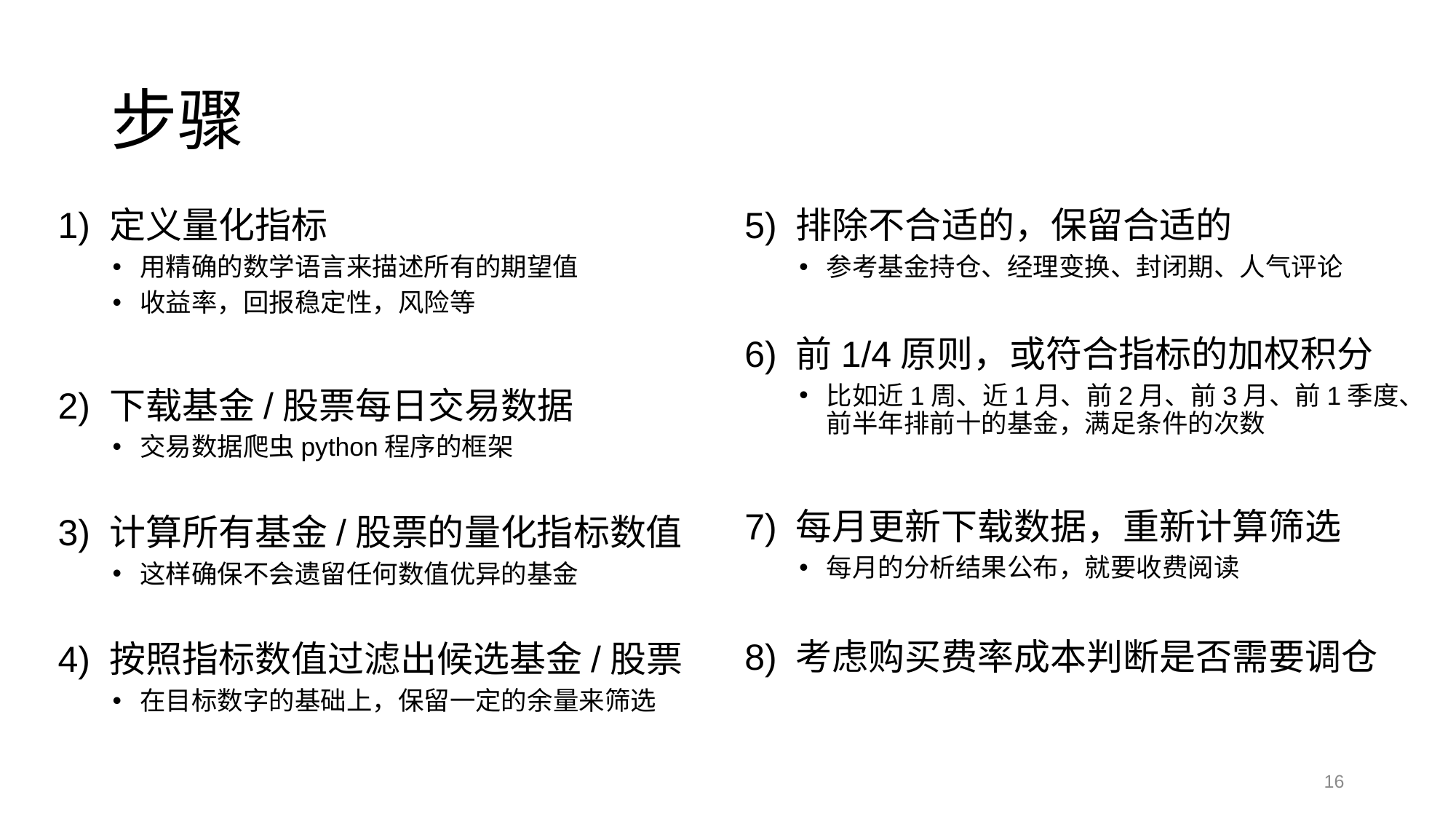

# 步骤
1) 定义量化指标
用精确的数学语言来描述所有的期望值
收益率，回报稳定性，风险等

2) 下载基金/股票每日交易数据
交易数据爬虫python程序的框架

3) 计算所有基金/股票的量化指标数值
这样确保不会遗留任何数值优异的基金

4) 按照指标数值过滤出候选基金/股票
在目标数字的基础上，保留一定的余量来筛选
5) 排除不合适的，保留合适的
参考基金持仓、经理变换、封闭期、人气评论

6) 前1/4原则，或符合指标的加权积分
比如近1周、近1月、前2月、前3月、前1季度、前半年排前十的基金，满足条件的次数

7) 每月更新下载数据，重新计算筛选
每月的分析结果公布，就要收费阅读

8) 考虑购买费率成本判断是否需要调仓

16